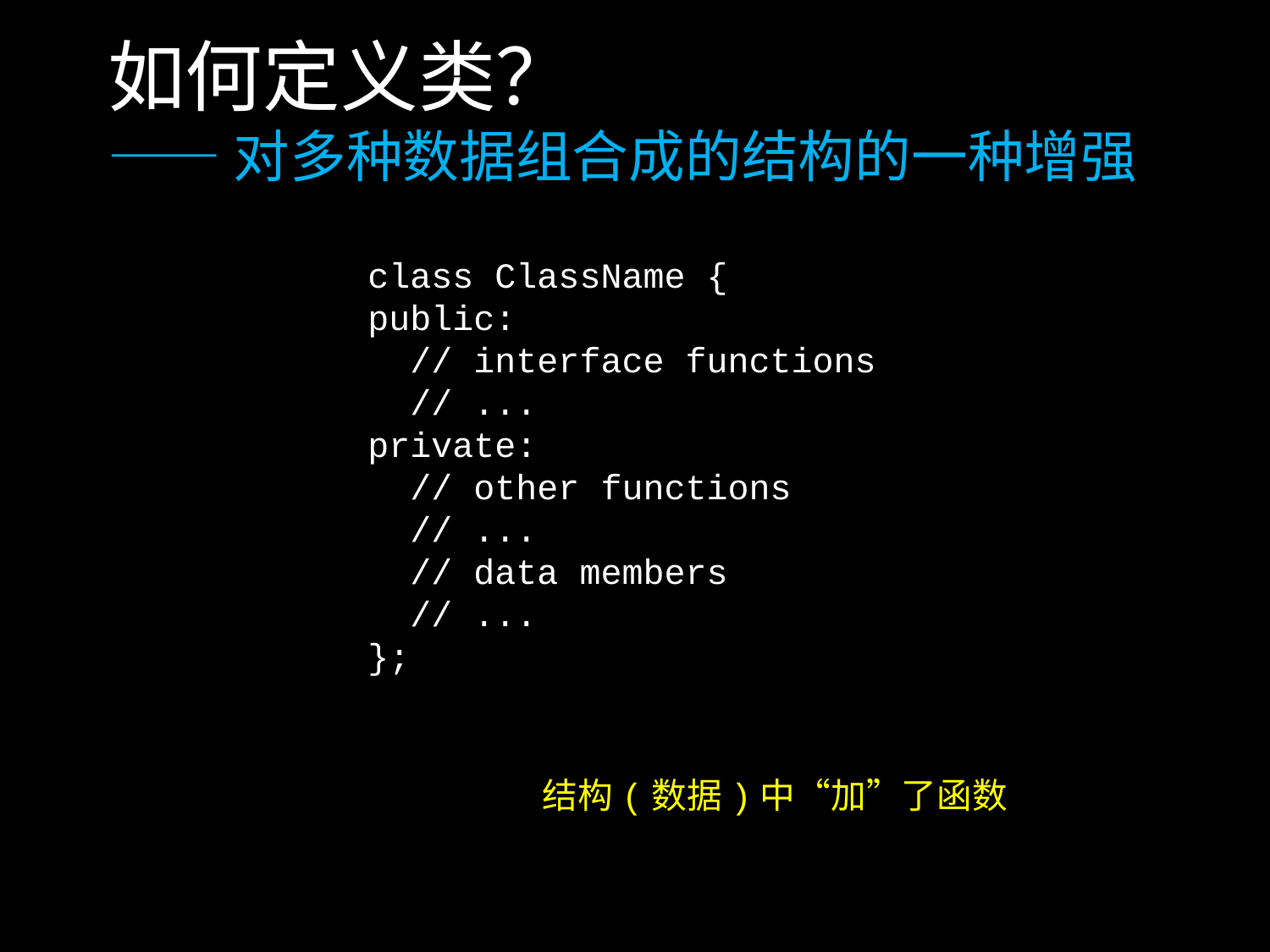

如何定义类？
—— 对多种数据组合成的结构的一种增强
class ClassName {
public:
  // interface functions
  // ...
private:
  // other functions
  // ...
  // data members
  // ...
};
结构(数据)中“加”了函数